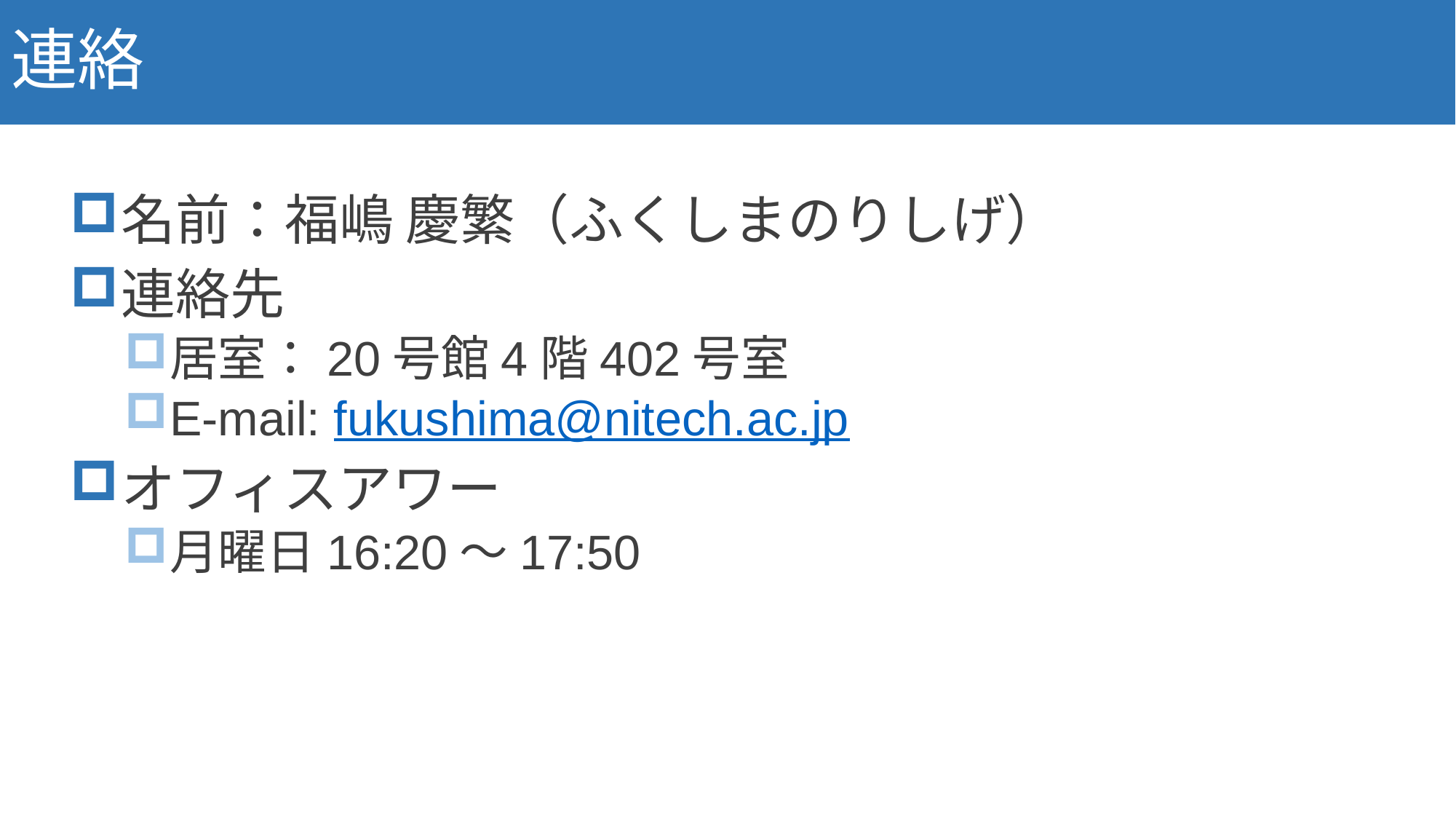

# 連絡
3
名前：福嶋 慶繁（ふくしまのりしげ）
連絡先
居室：20号館4階402号室
E-mail: fukushima@nitech.ac.jp
オフィスアワー
月曜日16:20～17:50